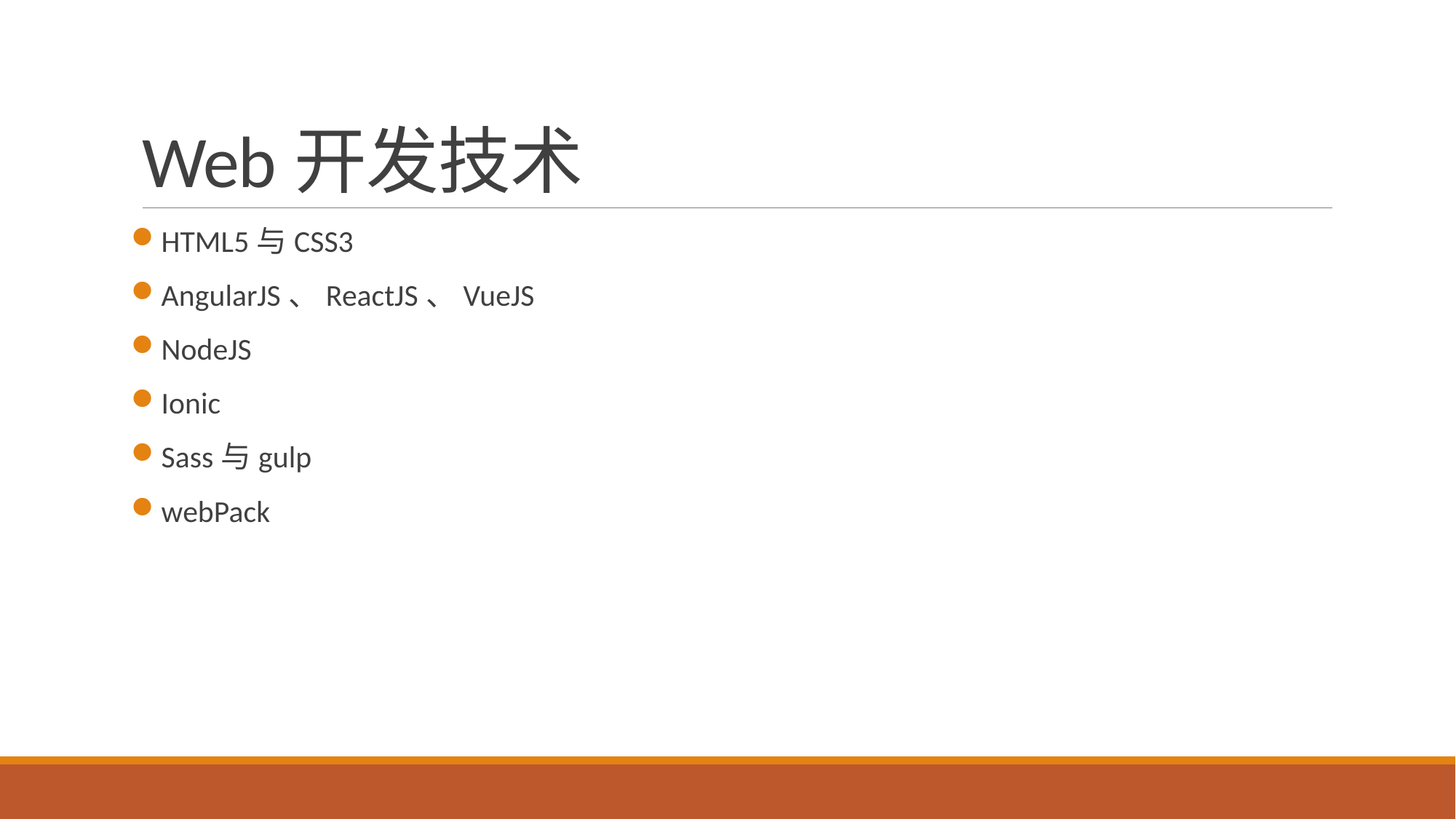

# Web开发技术
HTML5与CSS3
AngularJS、ReactJS、VueJS
NodeJS
Ionic
Sass与gulp
webPack